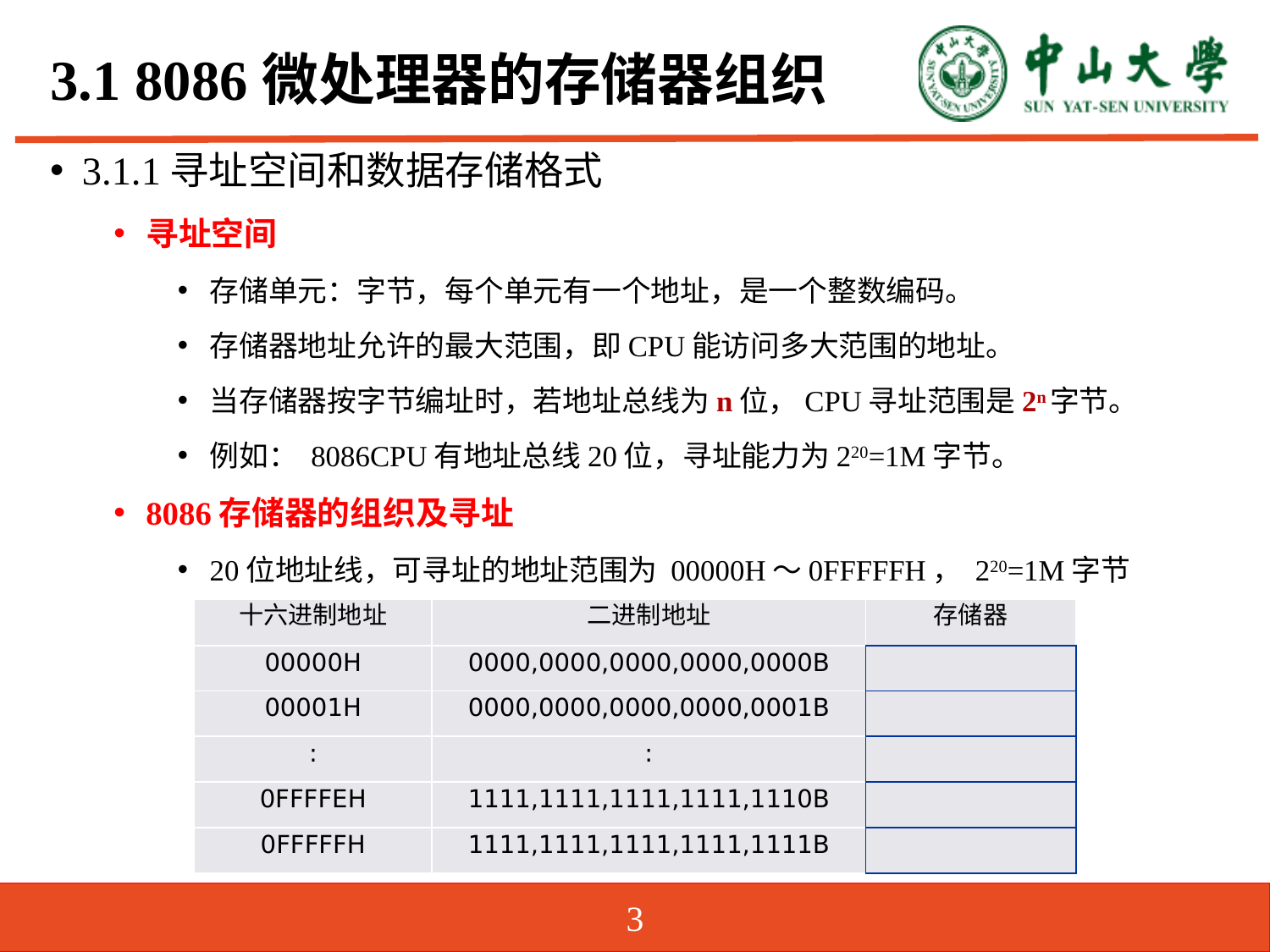

# 3.1 8086微处理器的存储器组织
3.1.1寻址空间和数据存储格式
寻址空间
存储单元：字节，每个单元有一个地址，是一个整数编码。
存储器地址允许的最大范围，即CPU能访问多大范围的地址。
当存储器按字节编址时，若地址总线为n位，CPU寻址范围是2n字节。
例如： 8086CPU有地址总线20位，寻址能力为220=1M字节。
8086存储器的组织及寻址
20位地址线，可寻址的地址范围为 00000H～0FFFFFH， 220=1M字节

| 十六进制地址 | 二进制地址 | 存储器 |
| --- | --- | --- |
| 00000H | 0000,0000,0000,0000,0000B |  |
| 00001H | 0000,0000,0000,0000,0001B |  |
| : | : |  |
| 0FFFFEH | 1111,1111,1111,1111,1110B |  |
| 0FFFFFH | 1111,1111,1111,1111,1111B |  |
3